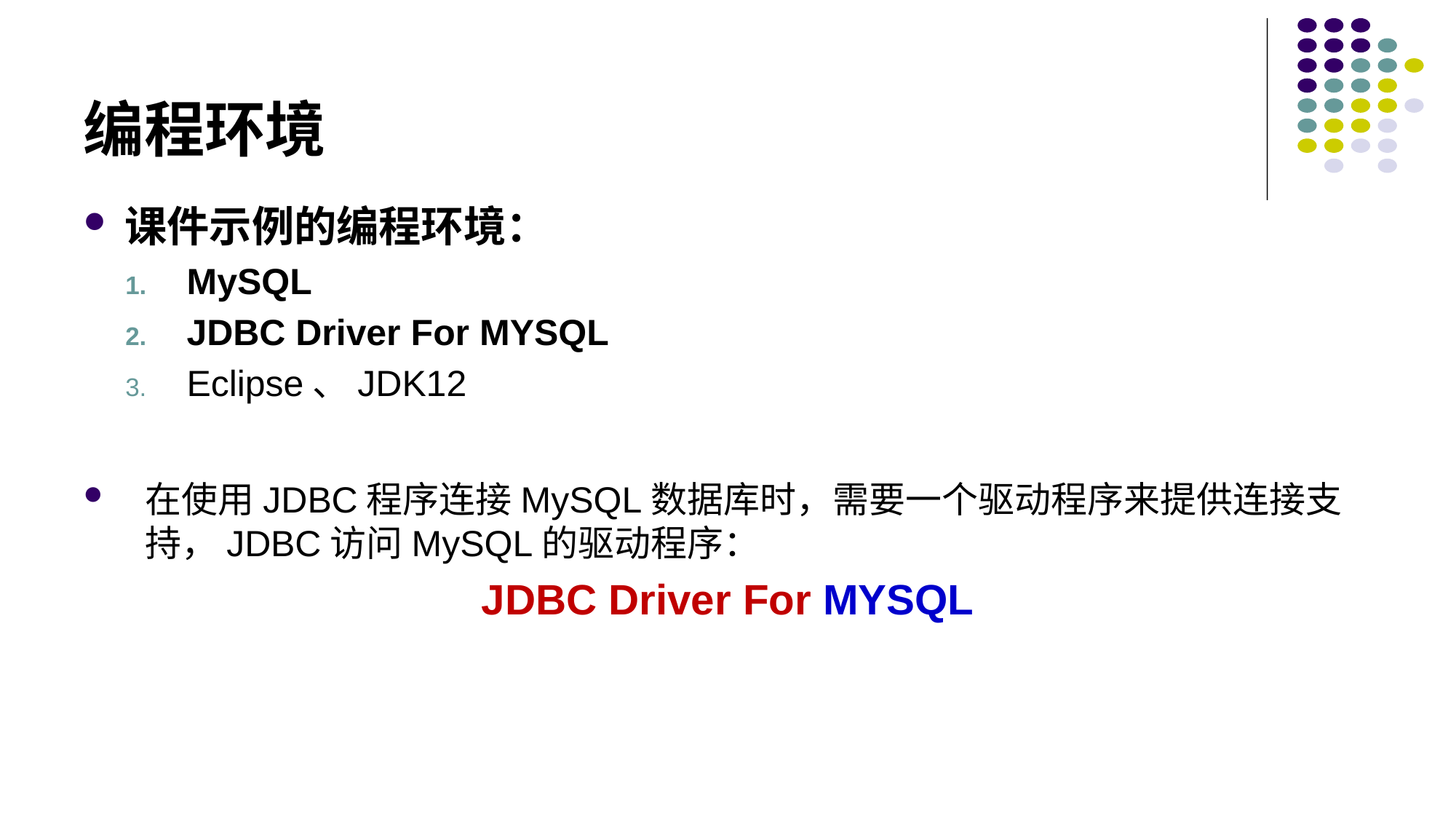

# 编程环境
课件示例的编程环境：
MySQL
JDBC Driver For MYSQL
Eclipse、JDK12

在使用JDBC程序连接MySQL数据库时，需要一个驱动程序来提供连接支持，JDBC访问MySQL的驱动程序：
JDBC Driver For MYSQL

14